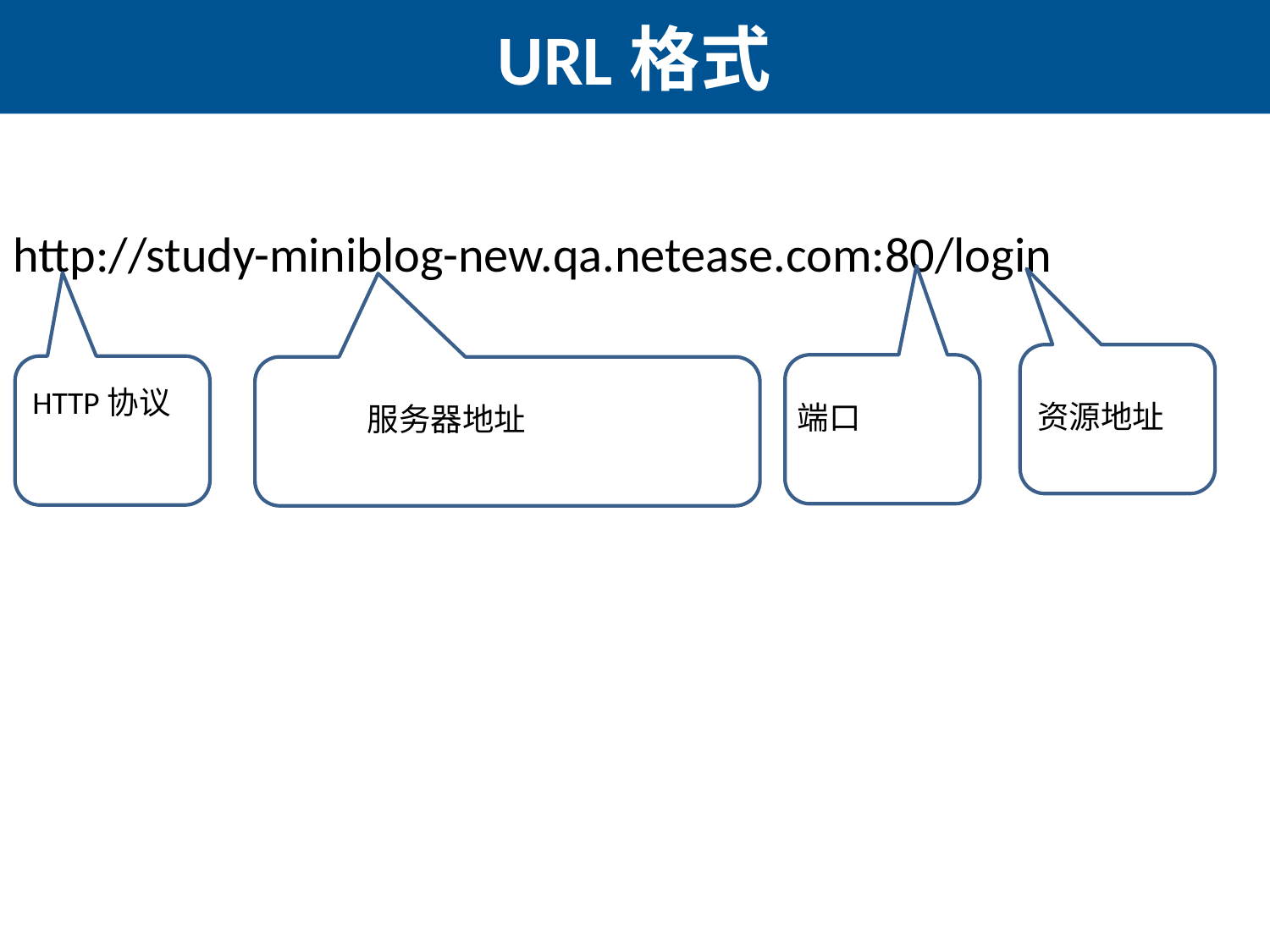

# URL格式
http://study-miniblog-new.qa.netease.com:80/login

HTTP协议
资源地址
端口
服务器地址